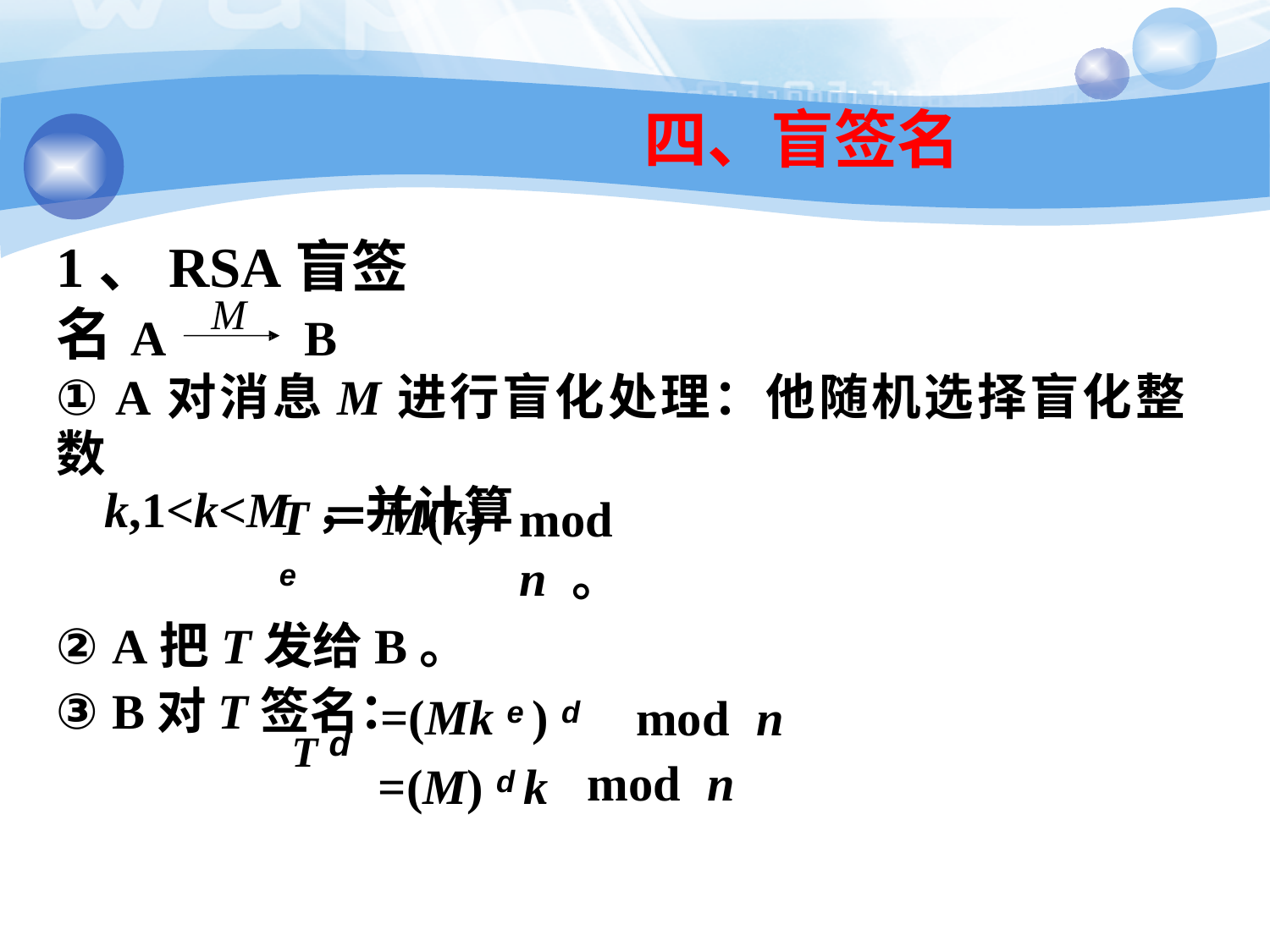

63
# 四、盲签名
1、RSA盲签名
M
A	B

① A对消息M进行盲化处理：他随机选择盲化整数
k,1<k<M ，并计算
T＝M(k) e
② A把T发给B。
③ B对T签名：
mod	n 。
T d
=(Mk e ) d
=(M) d k
mod	n
mod	n